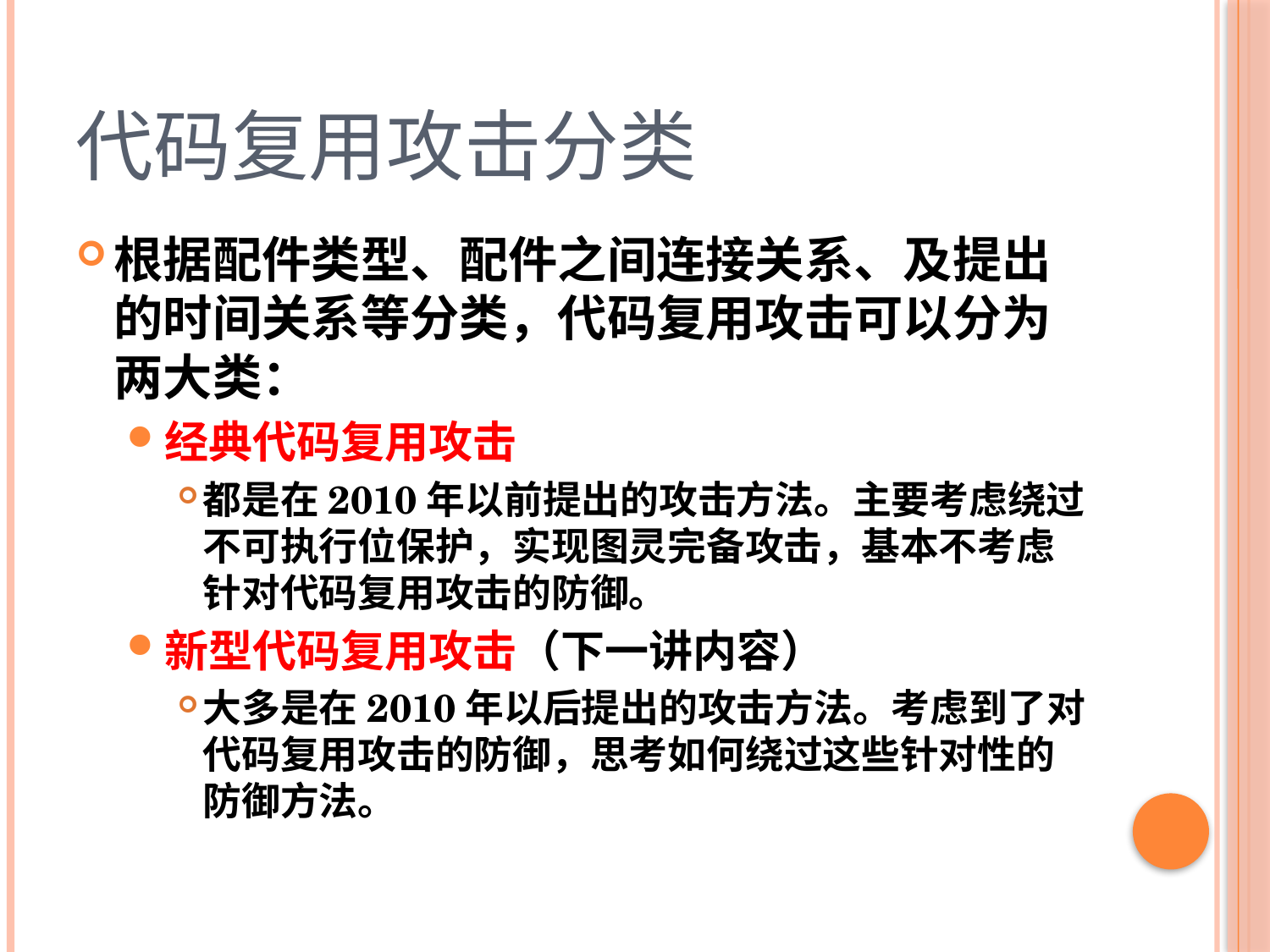

# 代码复用攻击分类
根据配件类型、配件之间连接关系、及提出的时间关系等分类，代码复用攻击可以分为两大类：
经典代码复用攻击
都是在2010年以前提出的攻击方法。主要考虑绕过不可执行位保护，实现图灵完备攻击，基本不考虑针对代码复用攻击的防御。
新型代码复用攻击（下一讲内容）
大多是在2010年以后提出的攻击方法。考虑到了对代码复用攻击的防御，思考如何绕过这些针对性的防御方法。